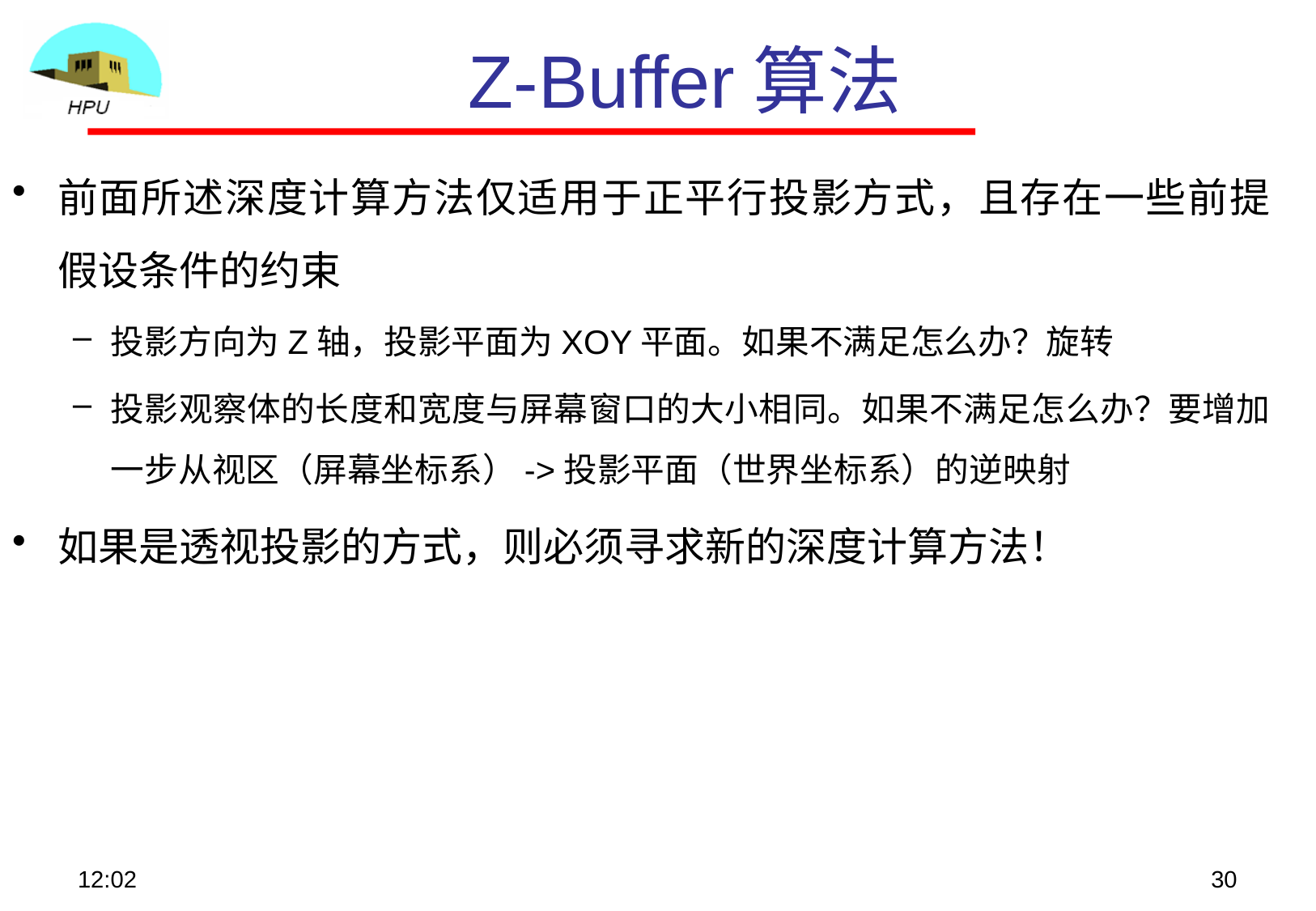

#
Z-Buffer算法
前面所述深度计算方法仅适用于正平行投影方式，且存在一些前提假设条件的约束
投影方向为Z轴，投影平面为XOY平面。如果不满足怎么办？旋转
投影观察体的长度和宽度与屏幕窗口的大小相同。如果不满足怎么办？要增加一步从视区（屏幕坐标系）->投影平面（世界坐标系）的逆映射
如果是透视投影的方式，则必须寻求新的深度计算方法！

12:02
30